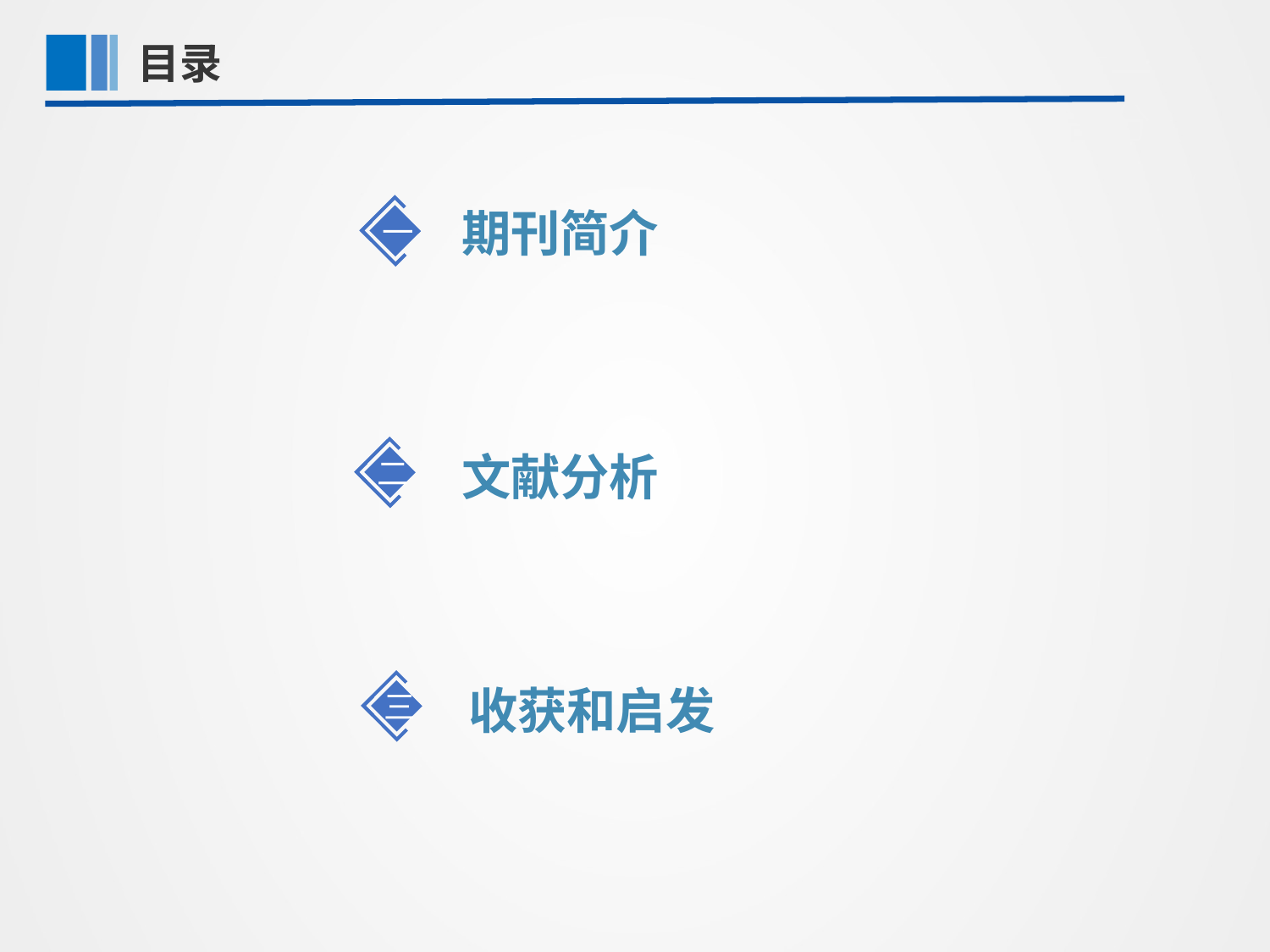

目录

第一部分
期刊简介

一
文献分析

二
收获和启发

三